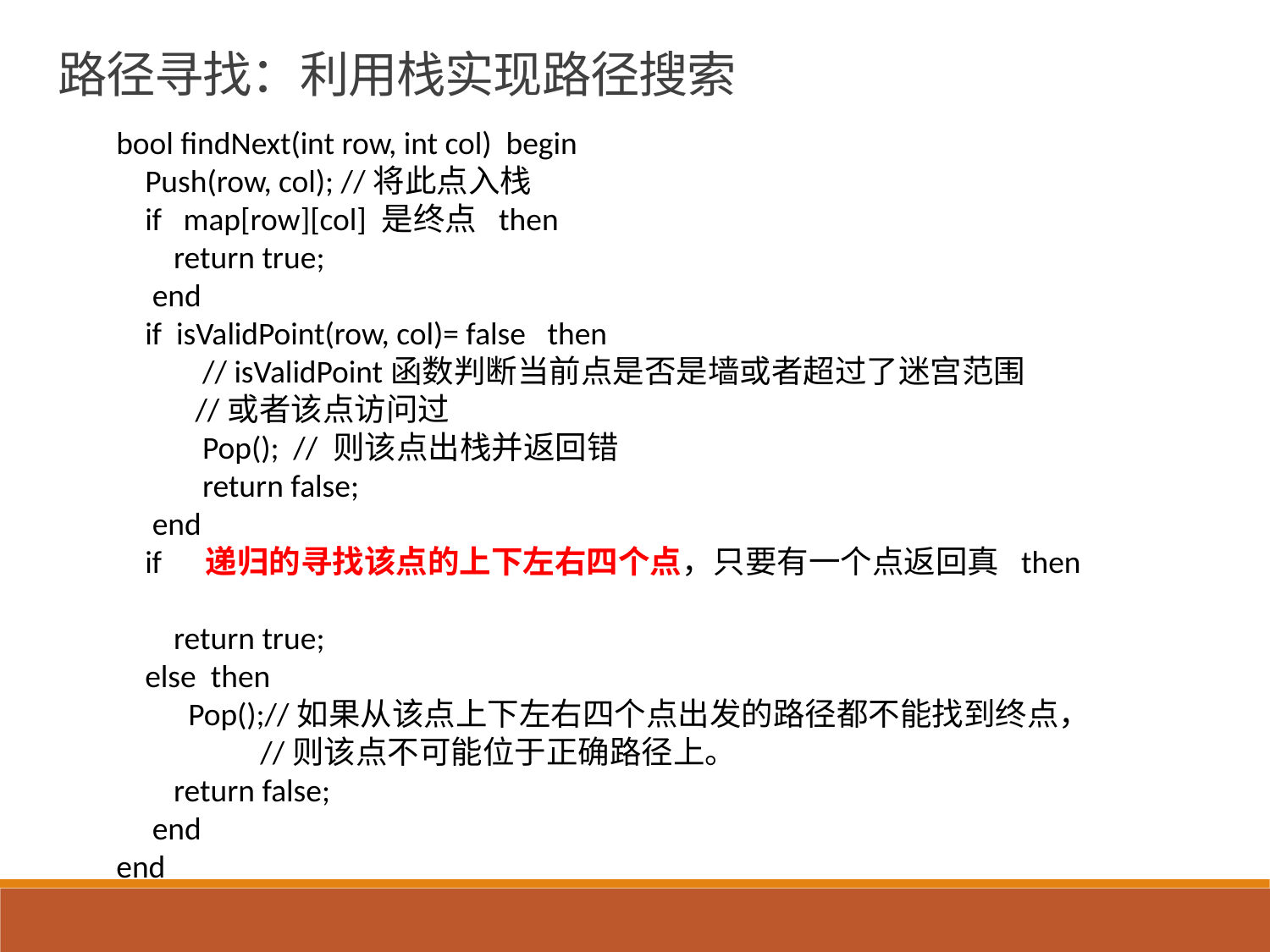

路径寻找：利用栈实现路径搜索
    bool findNext(int row, int col)  begin
        Push(row, col); //将此点入栈
        if   map[row][col] 是终点  then
            return true;
         end
        if  isValidPoint(row, col)= false   then
                // isValidPoint函数判断当前点是否是墙或者超过了迷宫范围
               //或者该点访问过
                Pop();  // 则该点出栈并返回错
                return false;
         end
        if     递归的寻找该点的上下左右四个点，只要有一个点返回真  then
            return true;
        else  then
              Pop();//如果从该点上下左右四个点出发的路径都不能找到终点，
                        //则该点不可能位于正确路径上。
            return false;
         end
    end